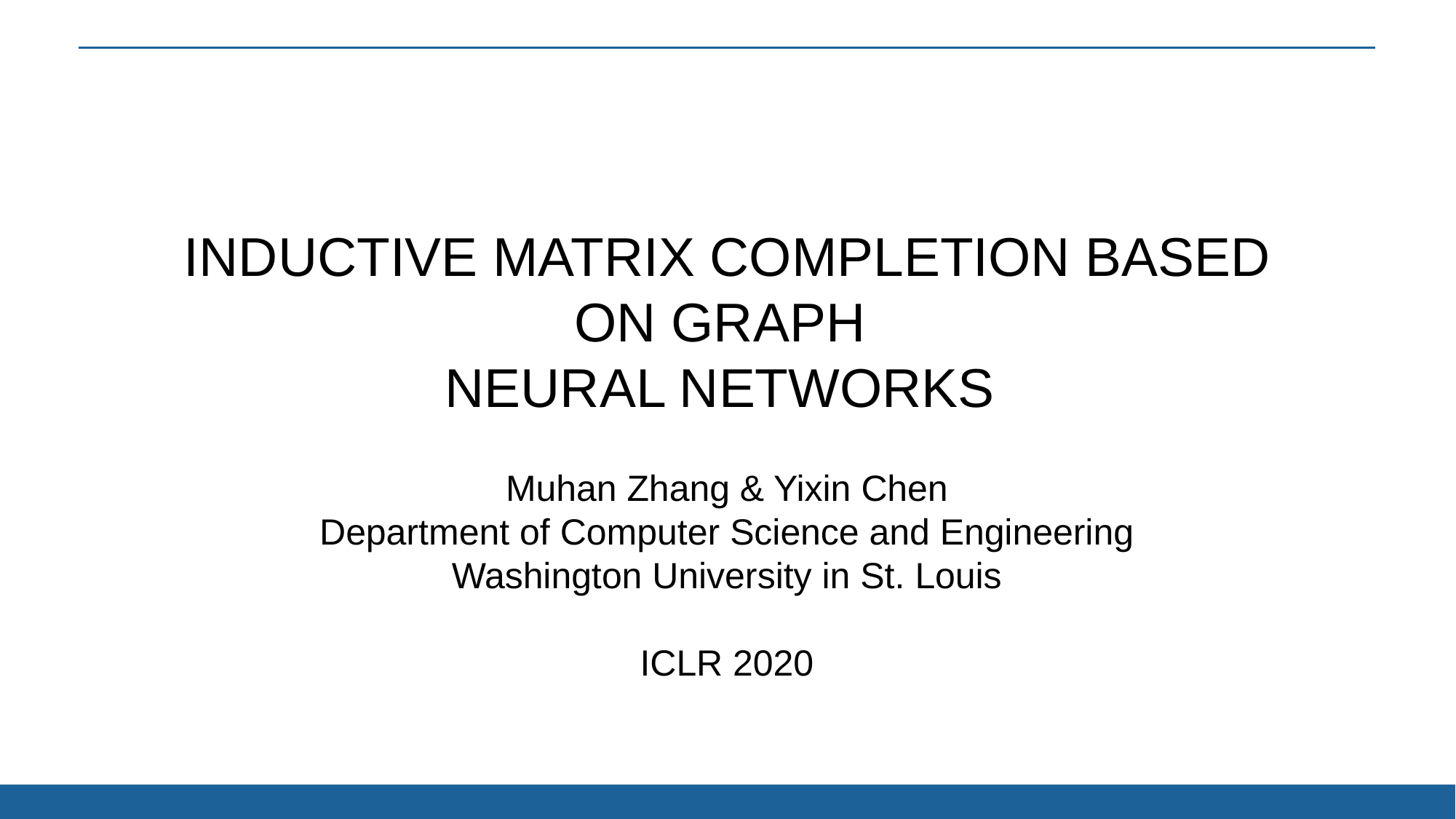

INDUCTIVE MATRIX COMPLETION BASED ON GRAPH
NEURAL NETWORKS
Muhan Zhang & Yixin Chen
Department of Computer Science and Engineering
Washington University in St. Louis

ICLR 2020

自强不息 厚德载物